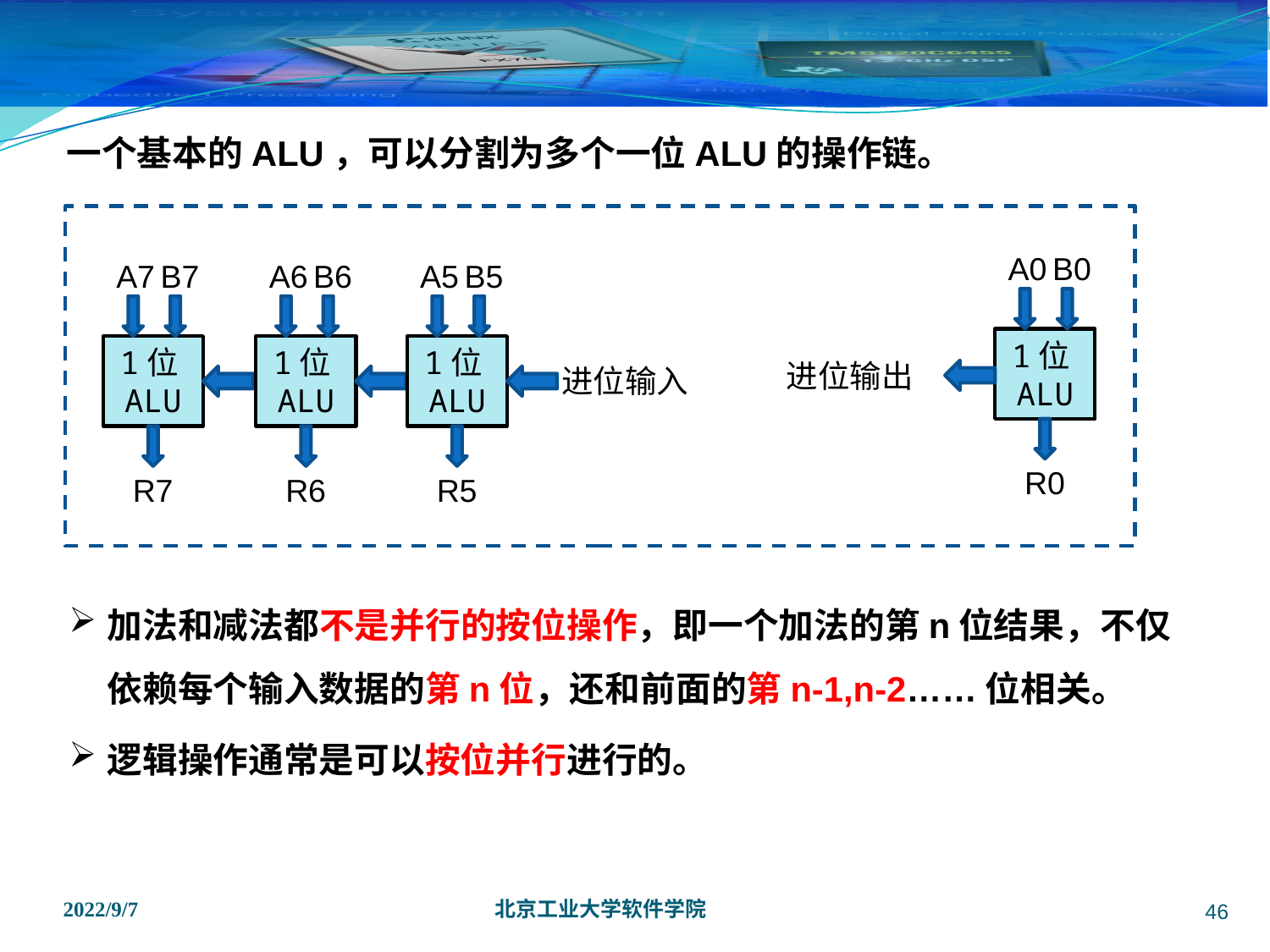

一个基本的ALU，可以分割为多个一位ALU的操作链。

A0
B0

1位ALU

R0
A7
B7

1位ALU

R7
A6
B6

1位ALU

R6
A5
B5

1位ALU

R5
进位输出
进位输入
加法和减法都不是并行的按位操作，即一个加法的第n位结果，不仅依赖每个输入数据的第n位，还和前面的第n-1,n-2……位相关。
逻辑操作通常是可以按位并行进行的。